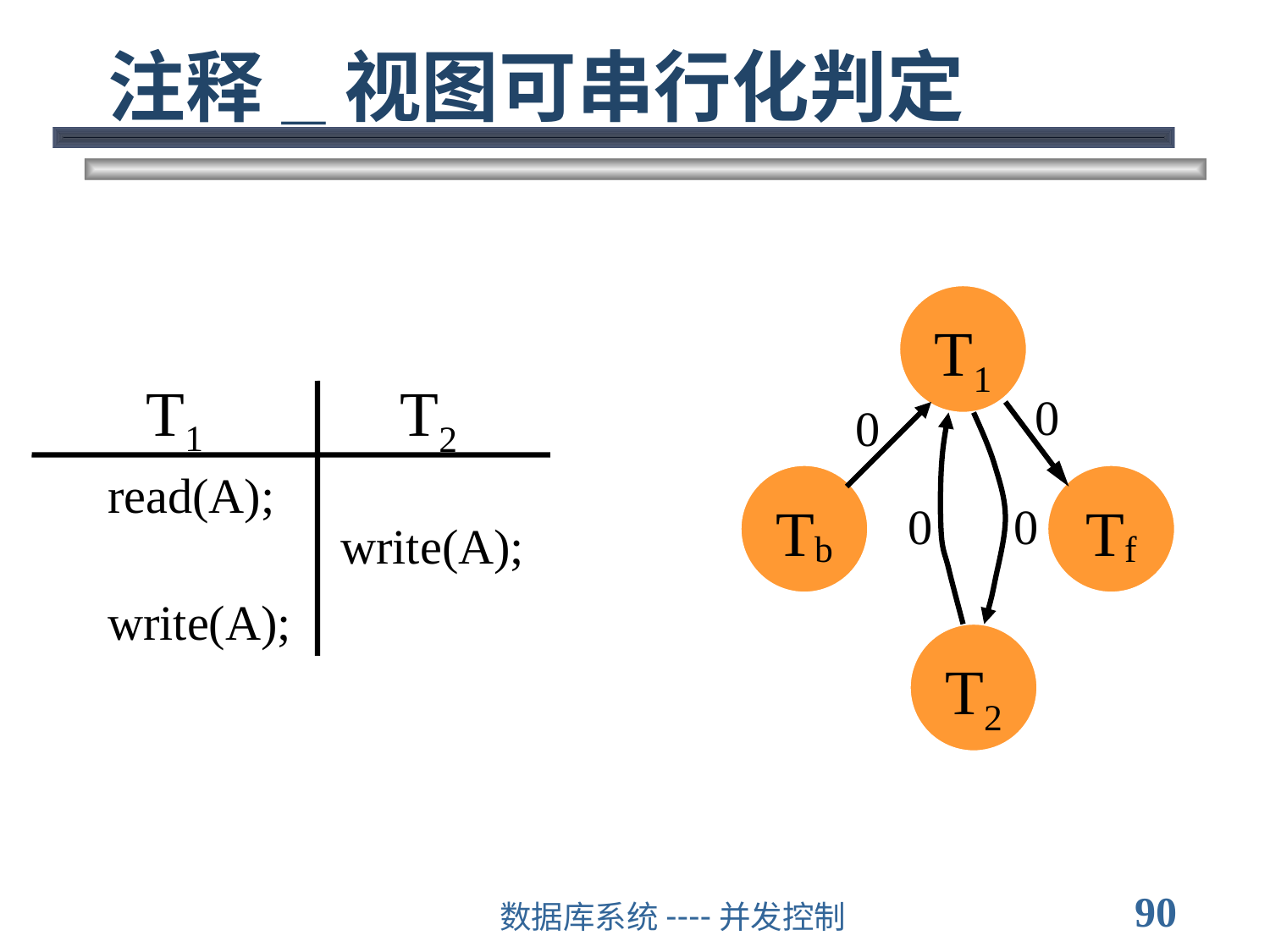

# 注释_视图可串行化判定

T1
0
0

Tb
Tf
0
0

T2
T1
T2

read(A);
write(A);
write(A);
90
数据库系统----并发控制